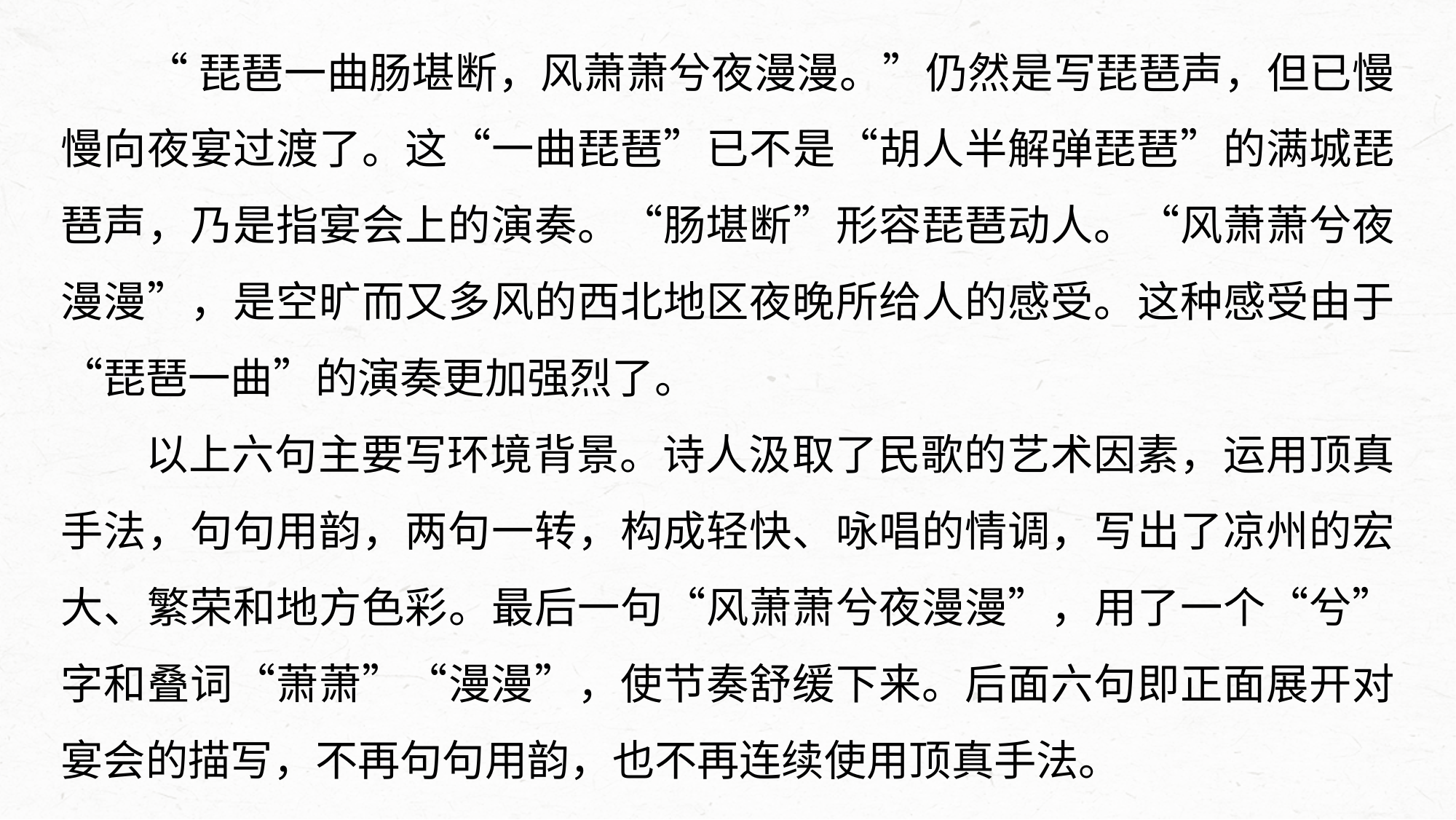

“琵琶一曲肠堪断，风萧萧兮夜漫漫。”仍然是写琵琶声，但已慢慢向夜宴过渡了。这“一曲琵琶”已不是“胡人半解弹琵琶”的满城琵琶声，乃是指宴会上的演奏。“肠堪断”形容琵琶动人。“风萧萧兮夜漫漫”，是空旷而又多风的西北地区夜晚所给人的感受。这种感受由于“琵琶一曲”的演奏更加强烈了。
以上六句主要写环境背景。诗人汲取了民歌的艺术因素，运用顶真手法，句句用韵，两句一转，构成轻快、咏唱的情调，写出了凉州的宏大、繁荣和地方色彩。最后一句“风萧萧兮夜漫漫”，用了一个“兮”字和叠词“萧萧”“漫漫”，使节奏舒缓下来。后面六句即正面展开对宴会的描写，不再句句用韵，也不再连续使用顶真手法。